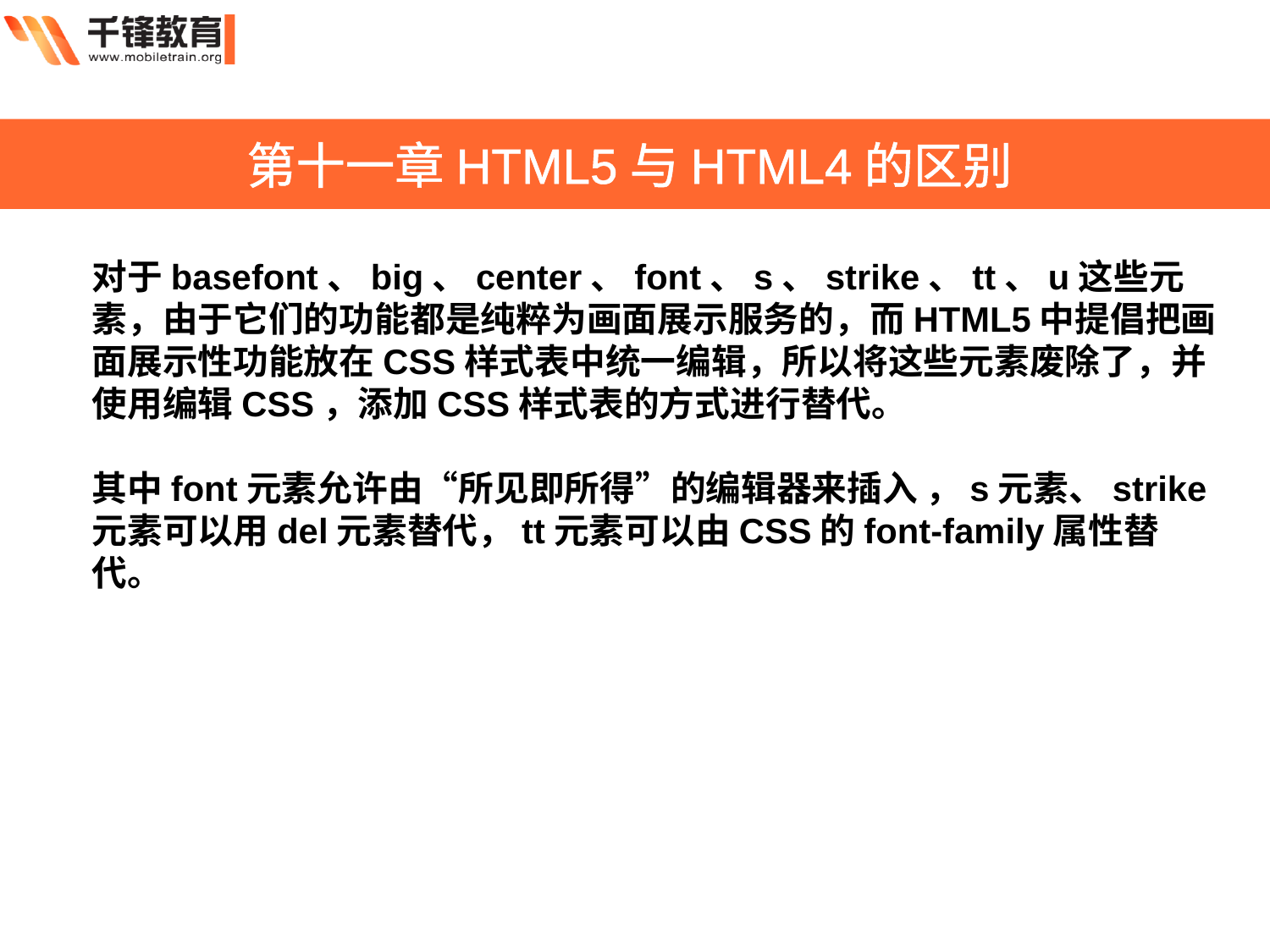

第十一章HTML5与HTML4的区别
对于basefont、big、center、font、s、strike、tt、u这些元素，由于它们的功能都是纯粹为画面展示服务的，而HTML5中提倡把画面展示性功能放在CSS样式表中统一编辑，所以将这些元素废除了，并使用编辑CSS，添加CSS样式表的方式进行替代。

其中font元素允许由“所见即所得”的编辑器来插入 ，s元素、strike元素可以用del元素替代，tt元素可以由CSS的font-family属性替代。